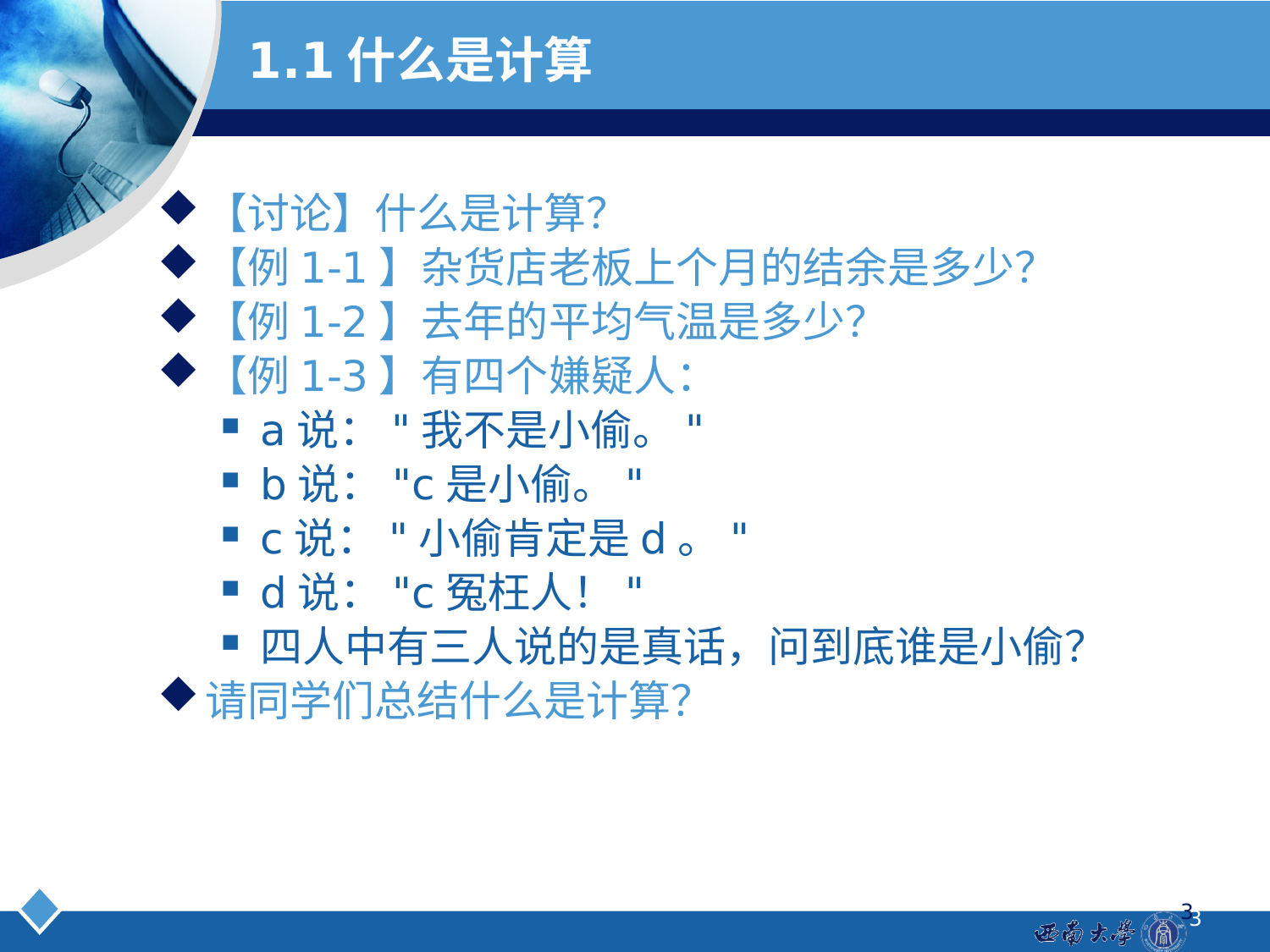

# 1.1什么是计算
【讨论】什么是计算？
【例1-1】杂货店老板上个月的结余是多少？
【例1-2】去年的平均气温是多少？
【例1-3】有四个嫌疑人：
a说："我不是小偷。"
b说："c是小偷。"
c说："小偷肯定是d。"
d说："c冤枉人！"
四人中有三人说的是真话，问到底谁是小偷？
请同学们总结什么是计算？

3
3